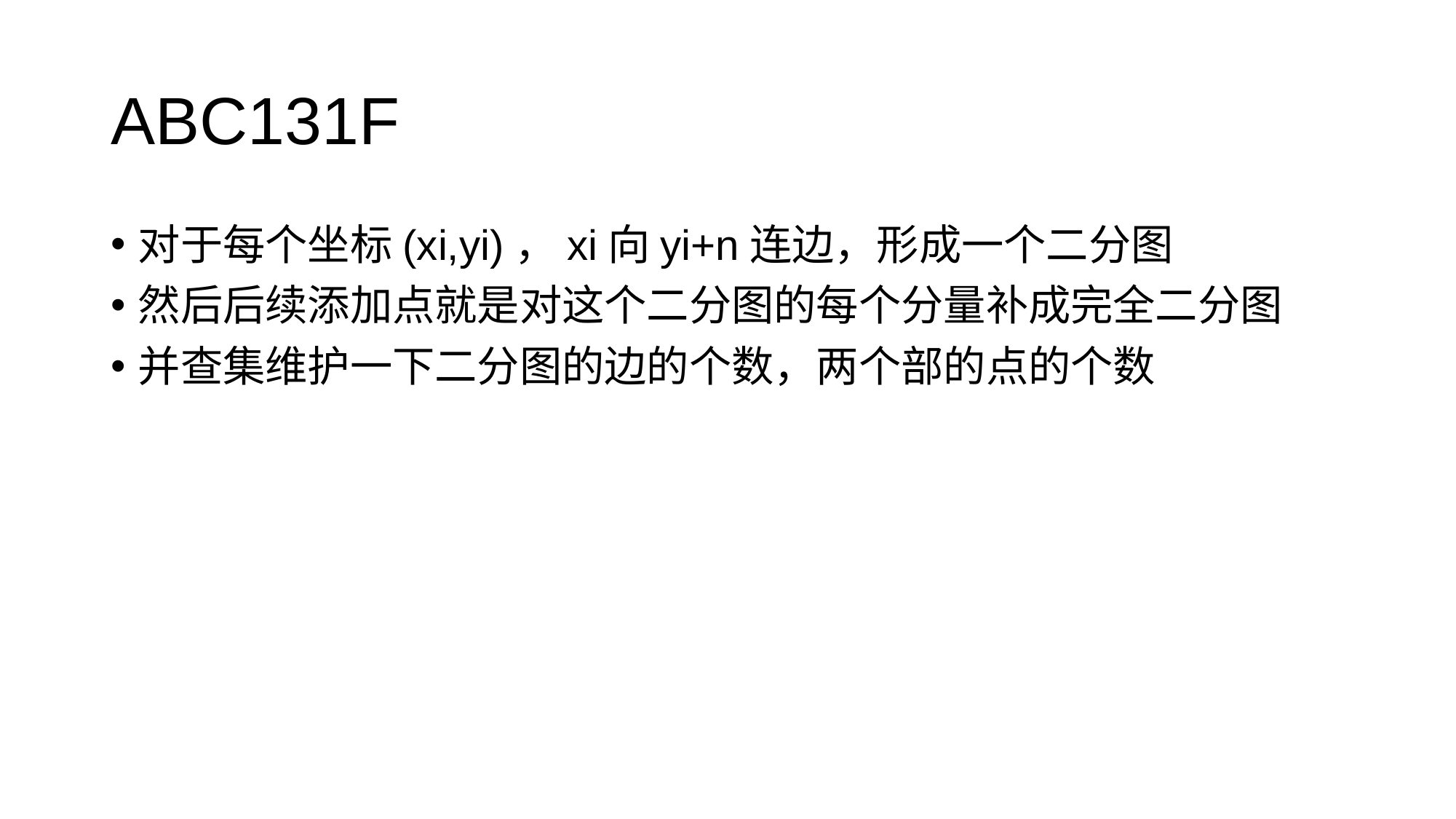

# ABC131F
对于每个坐标(xi,yi)，xi向yi+n连边，形成一个二分图
然后后续添加点就是对这个二分图的每个分量补成完全二分图
并查集维护一下二分图的边的个数，两个部的点的个数